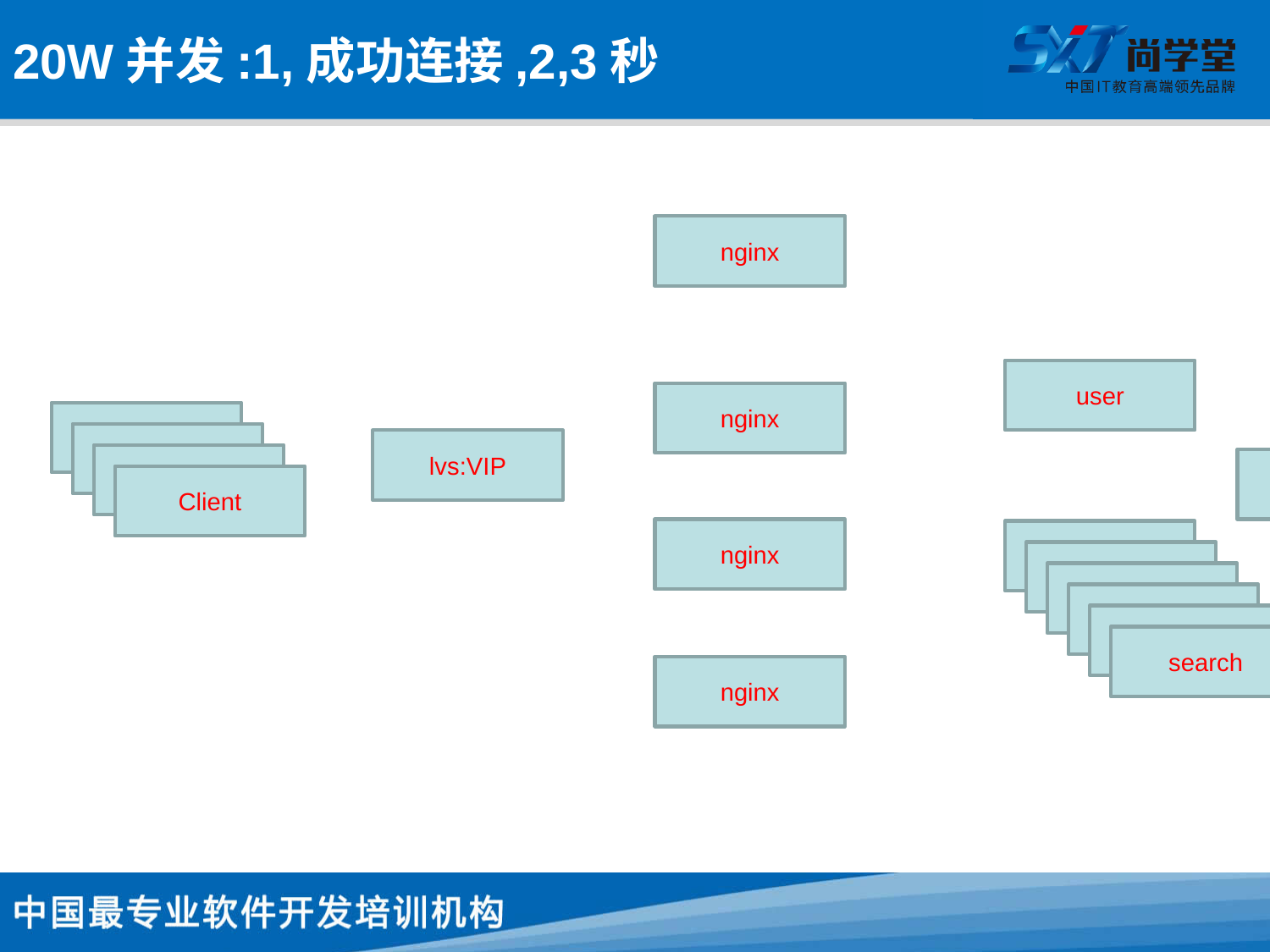

# 20W并发:1,成功连接,2,3秒
nginx
user
nginx
Client
Client
lvs:VIP
Client
session
Client
nginx
search
search
search
search
search
search
nginx